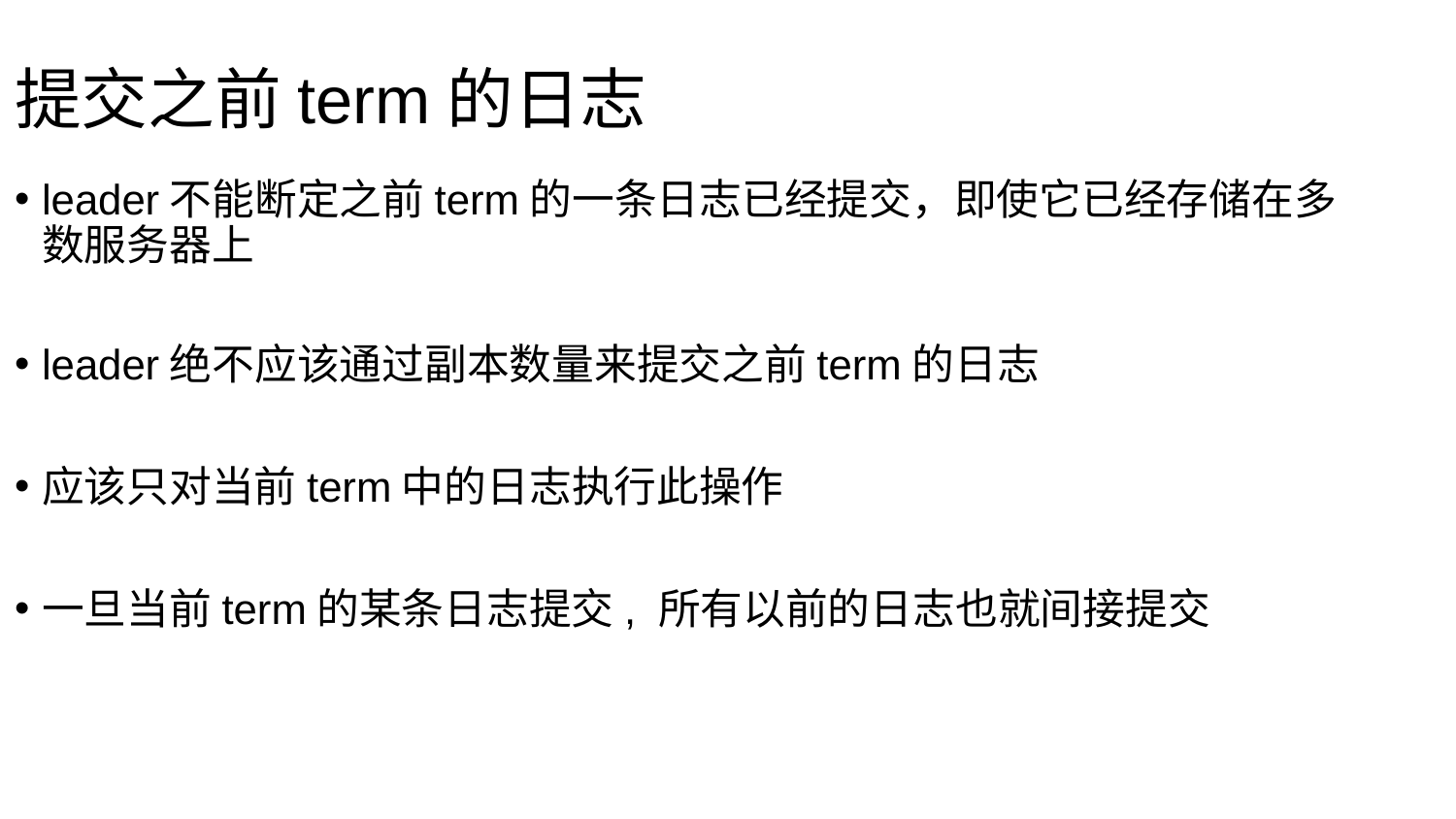

提交之前term的日志
leader不能断定之前term的一条日志已经提交，即使它已经存储在多数服务器上

leader绝不应该通过副本数量来提交之前term的日志

应该只对当前term中的日志执行此操作

一旦当前term的某条日志提交, 所有以前的日志也就间接提交